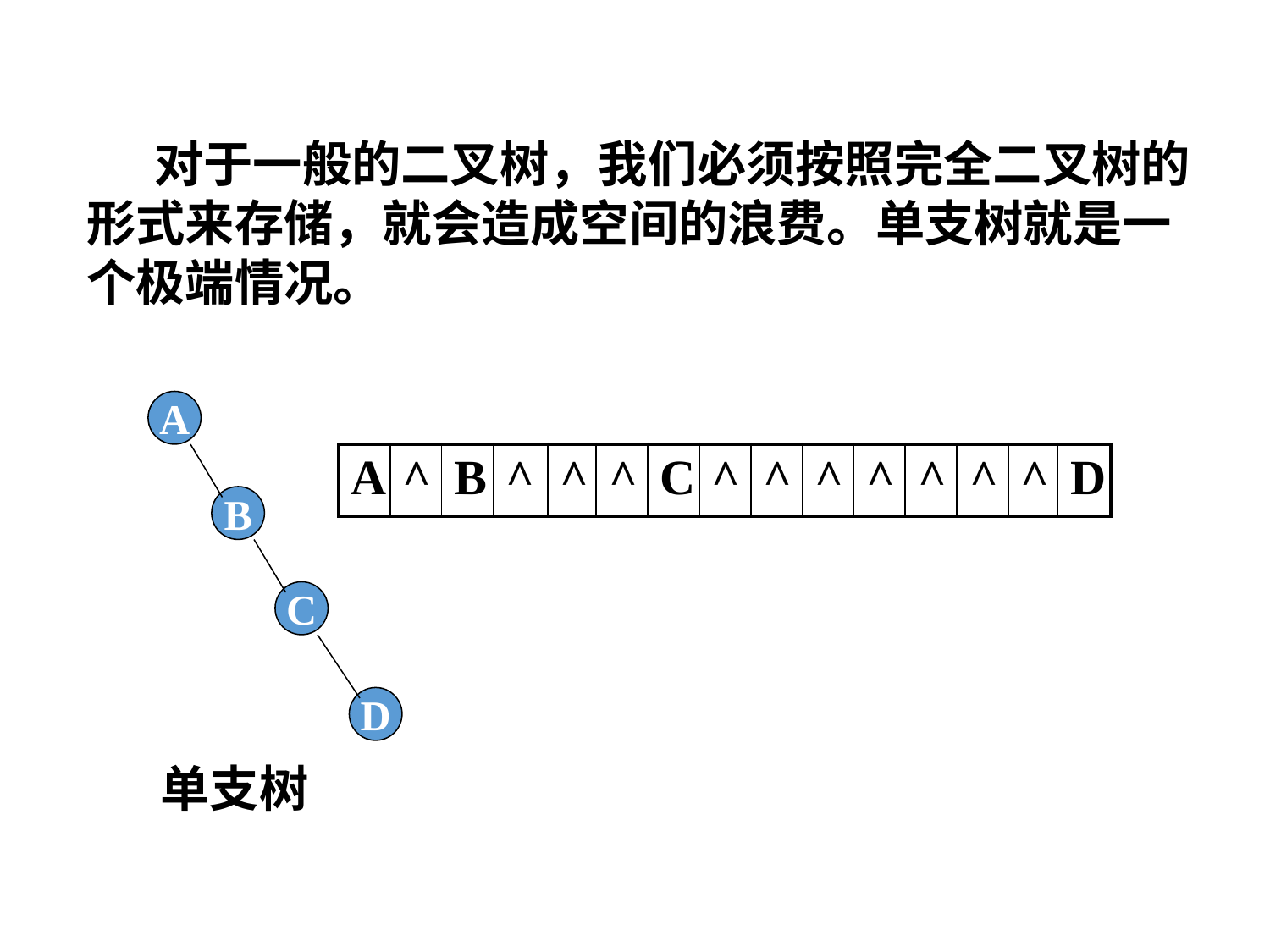

对于一般的二叉树，我们必须按照完全二叉树的形式来存储，就会造成空间的浪费。单支树就是一个极端情况。
A

B

C

D
| A | ^ | B | ^ | ^ | ^ | C | ^ | ^ | ^ | ^ | ^ | ^ | ^ | D |
| --- | --- | --- | --- | --- | --- | --- | --- | --- | --- | --- | --- | --- | --- | --- |
单支树